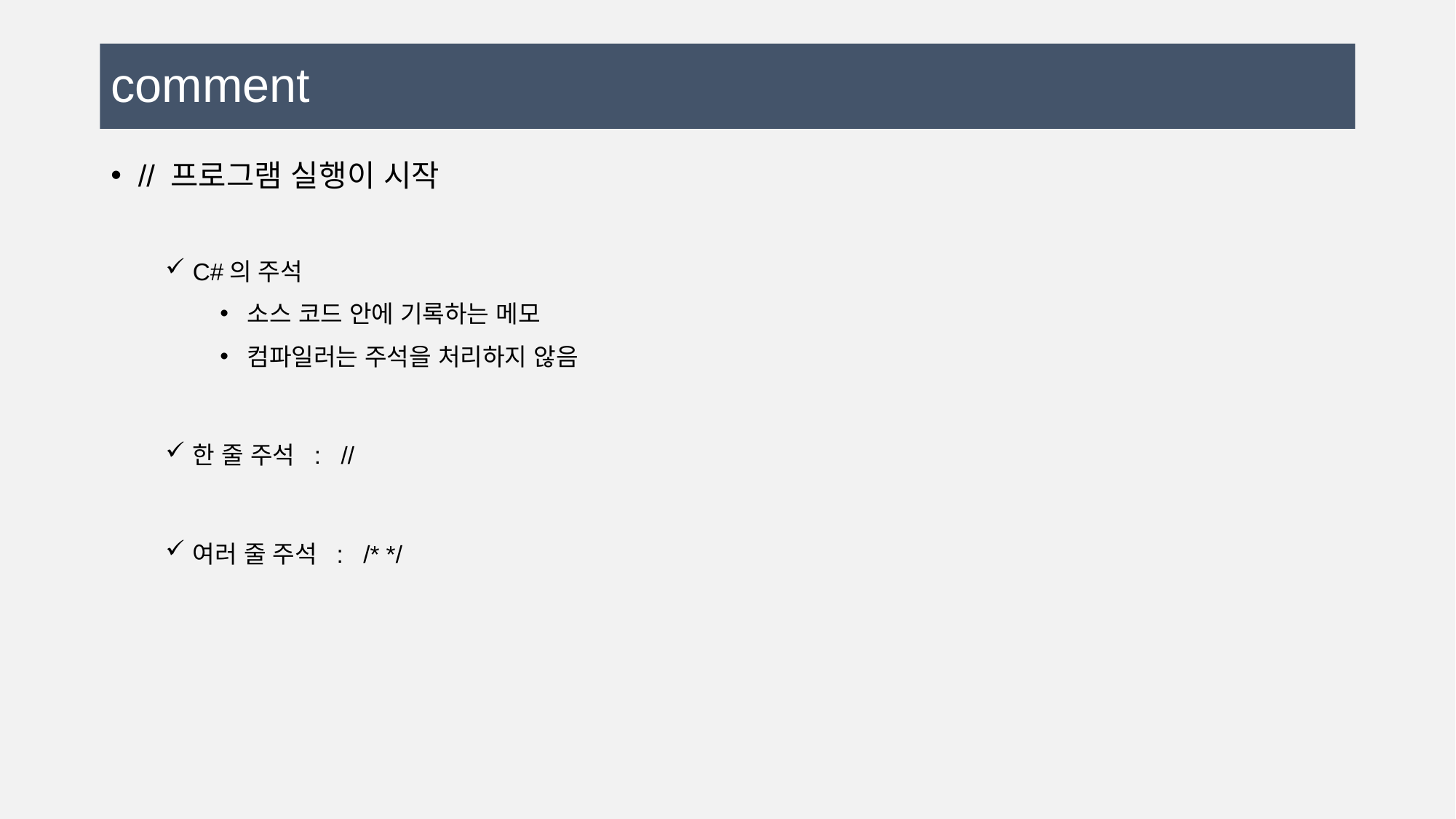

# comment
// 프로그램 실행이 시작

C#의 주석
소스 코드 안에 기록하는 메모
컴파일러는 주석을 처리하지 않음

한 줄 주석  :   //

여러 줄 주석  :   /* */